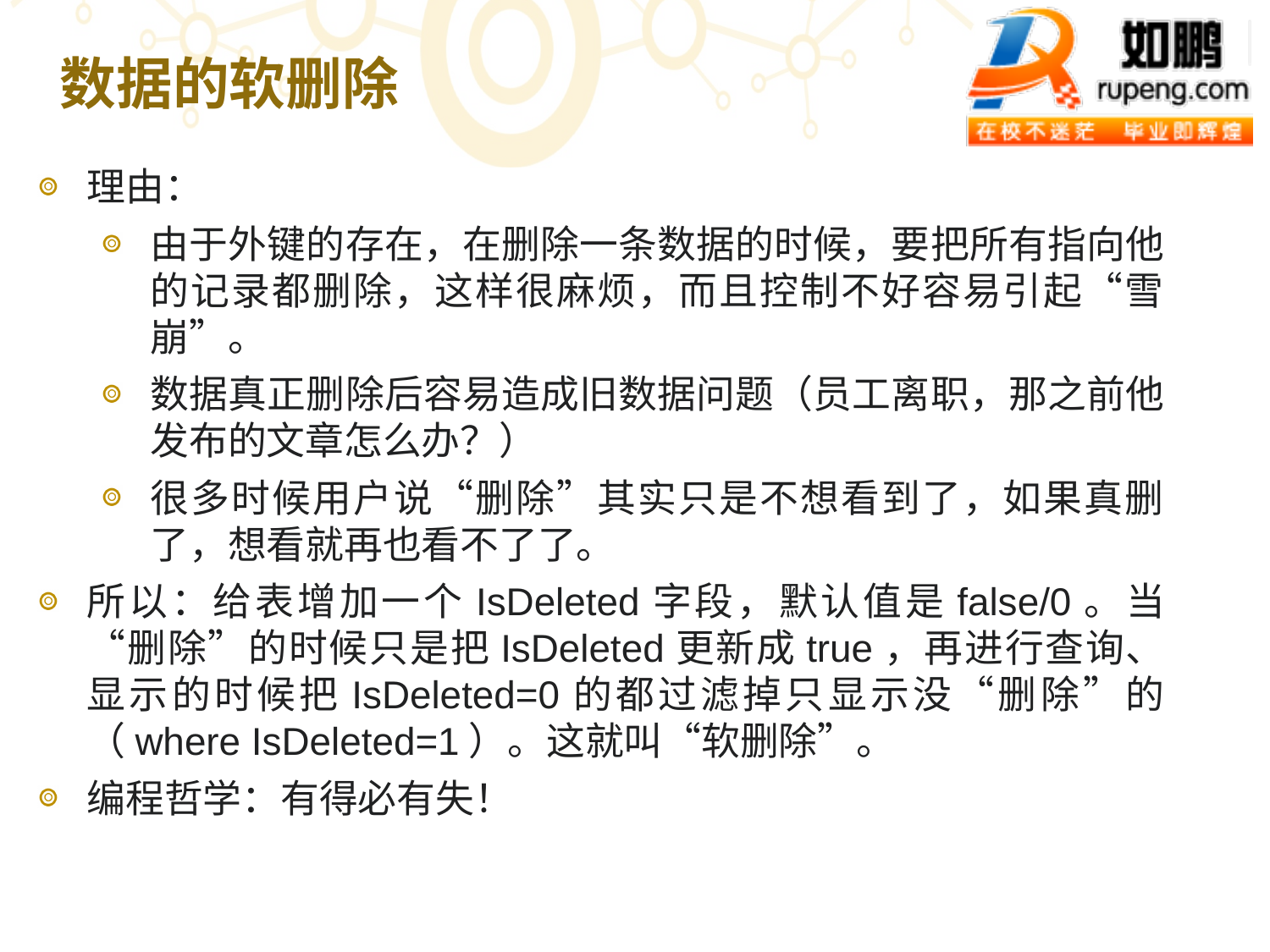

数据的软删除
理由：
由于外键的存在，在删除一条数据的时候，要把所有指向他的记录都删除，这样很麻烦，而且控制不好容易引起“雪崩”。
数据真正删除后容易造成旧数据问题（员工离职，那之前他发布的文章怎么办？）
很多时候用户说“删除”其实只是不想看到了，如果真删了，想看就再也看不了了。
所以：给表增加一个IsDeleted字段，默认值是false/0。当“删除”的时候只是把IsDeleted更新成true，再进行查询、显示的时候把IsDeleted=0的都过滤掉只显示没“删除”的（where IsDeleted=1）。这就叫“软删除”。
编程哲学：有得必有失！